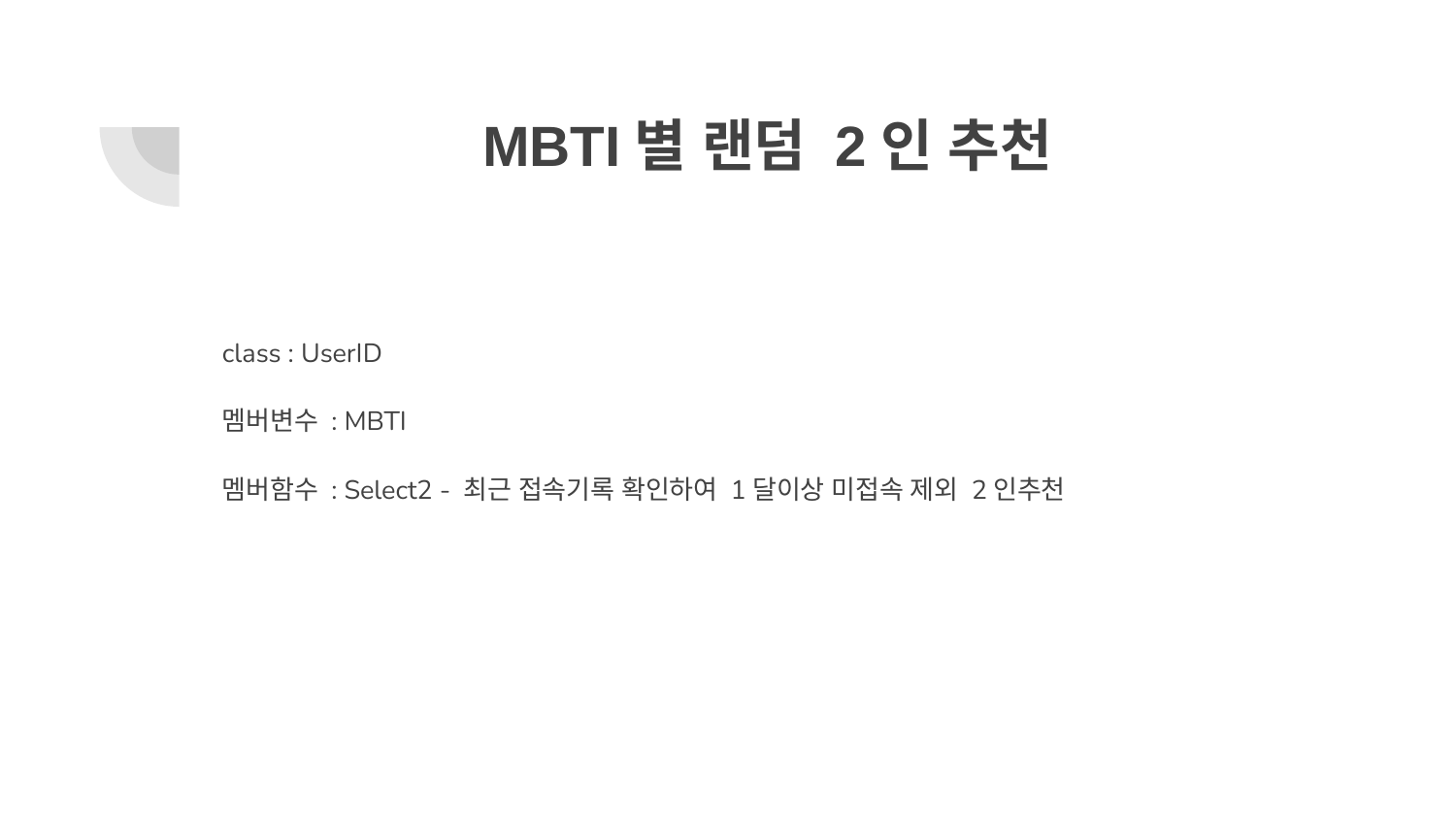

# MBTI별 랜덤 2인 추천
class : UserID
멤버변수 : MBTI
멤버함수 : Select2 - 최근 접속기록 확인하여 1달이상 미접속 제외 2인추천